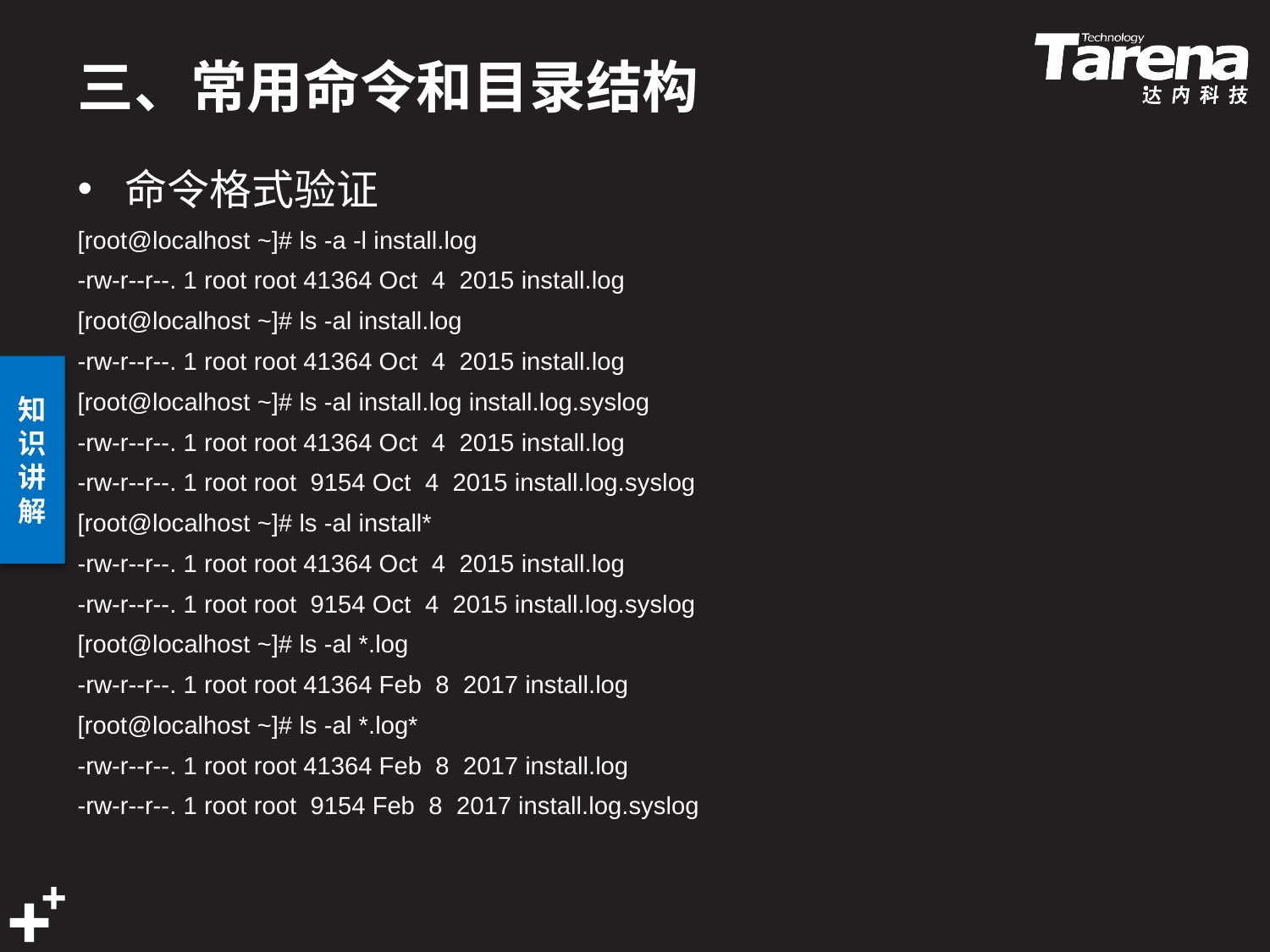

# 三、常用命令和目录结构
命令格式验证
[root@localhost ~]# ls -a -l install.log
-rw-r--r--. 1 root root 41364 Oct  4  2015 install.log
[root@localhost ~]# ls -al install.log
-rw-r--r--. 1 root root 41364 Oct  4  2015 install.log
[root@localhost ~]# ls -al install.log install.log.syslog
-rw-r--r--. 1 root root 41364 Oct  4  2015 install.log
-rw-r--r--. 1 root root  9154 Oct  4  2015 install.log.syslog
[root@localhost ~]# ls -al install*
-rw-r--r--. 1 root root 41364 Oct  4  2015 install.log
-rw-r--r--. 1 root root  9154 Oct  4  2015 install.log.syslog
[root@localhost ~]# ls -al *.log
-rw-r--r--. 1 root root 41364 Feb  8  2017 install.log
[root@localhost ~]# ls -al *.log*
-rw-r--r--. 1 root root 41364 Feb  8  2017 install.log
-rw-r--r--. 1 root root  9154 Feb  8  2017 install.log.syslog